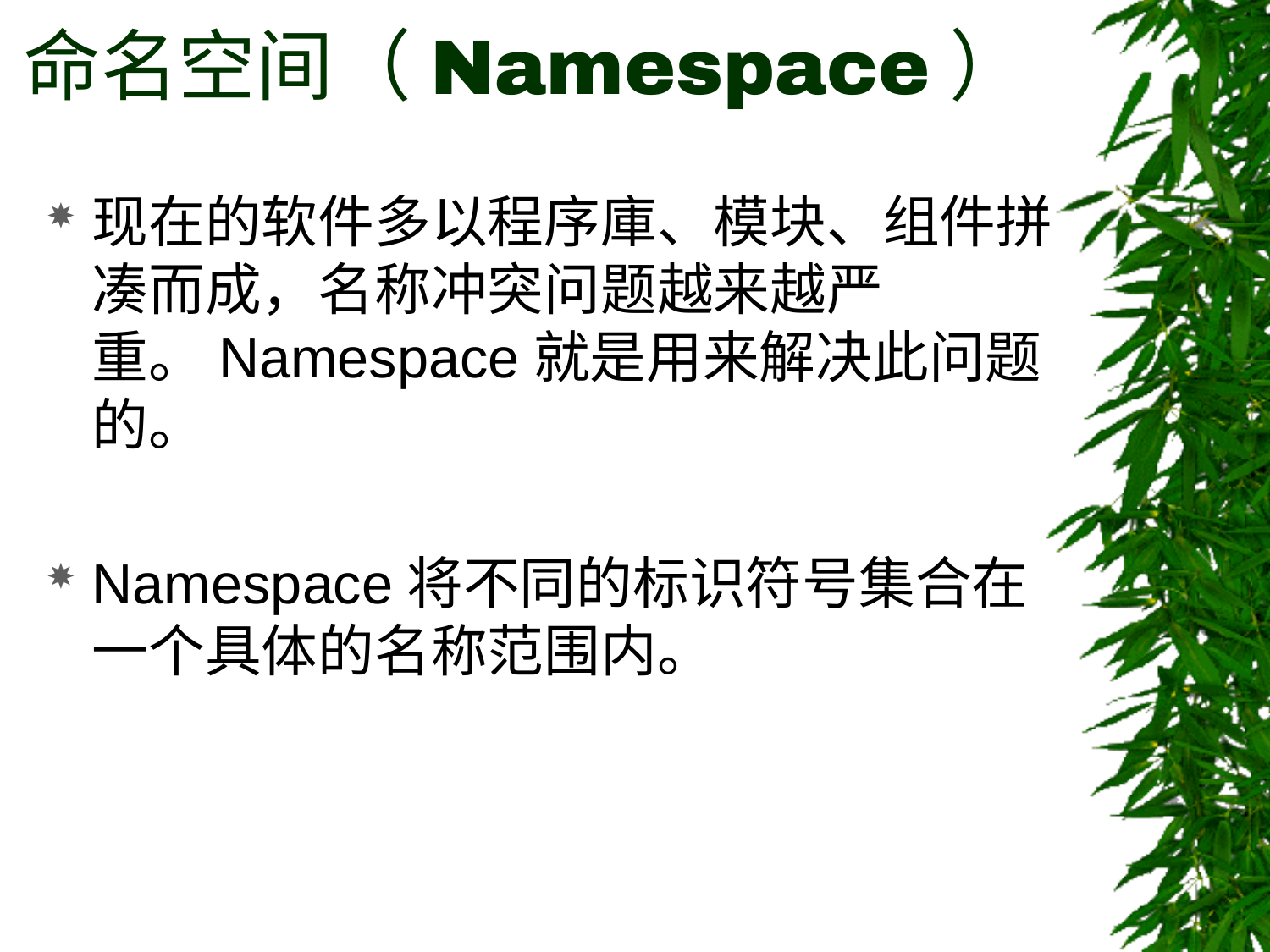

# 命名空间（Namespace）
现在的软件多以程序庫、模块、组件拼凑而成，名称冲突问题越来越严重。Namespace就是用来解决此问题的。

Namespace将不同的标识符号集合在一个具体的名称范围内。